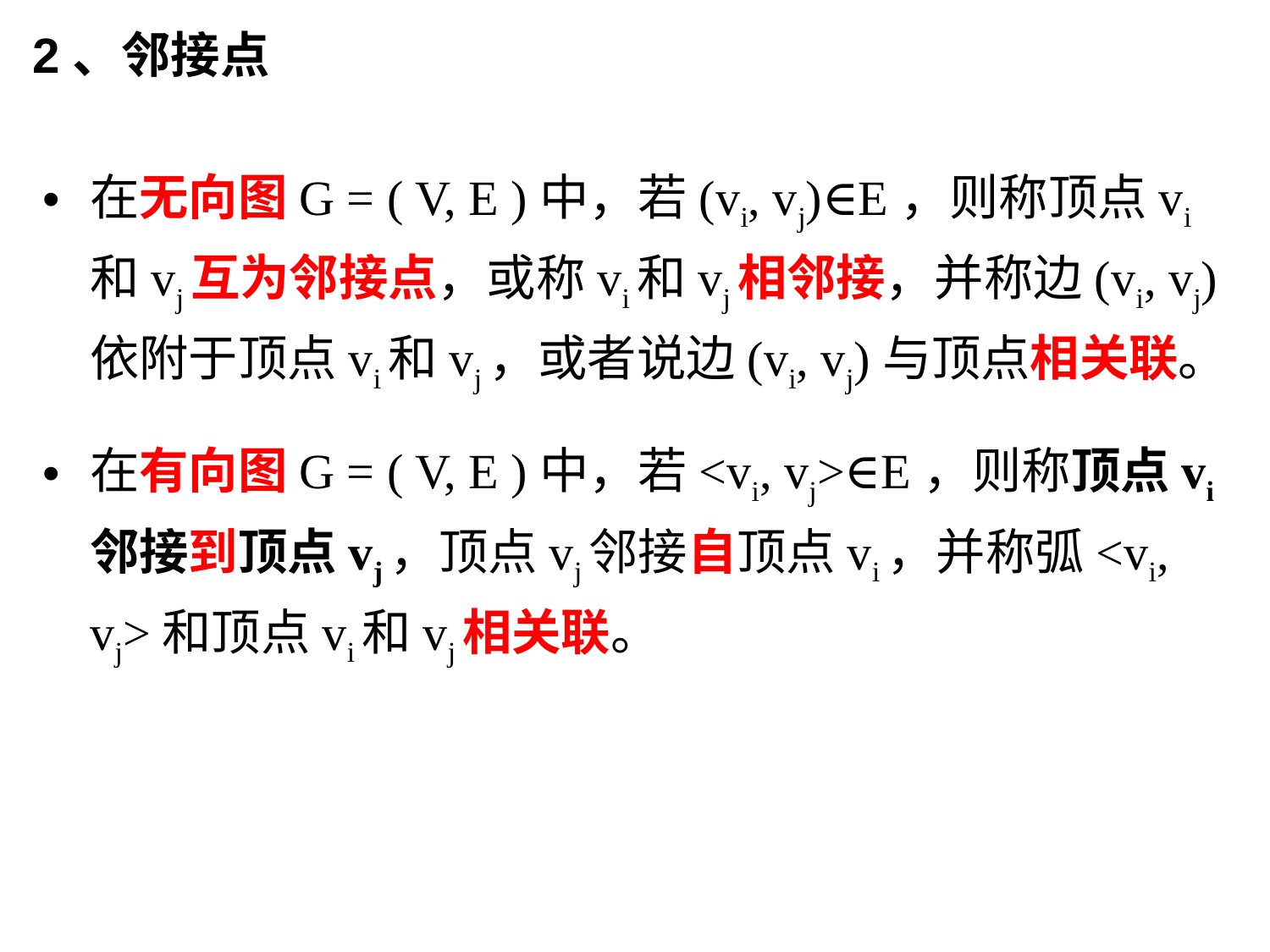

2、邻接点
在无向图G = ( V, E )中，若(vi, vj)∈E，则称顶点vi和vj互为邻接点，或称vi和vj相邻接，并称边(vi, vj)依附于顶点vi和vj，或者说边(vi, vj)与顶点相关联。
在有向图G = ( V, E )中，若<vi, vj>∈E，则称顶点vi邻接到顶点vj，顶点vj邻接自顶点vi，并称弧<vi, vj>和顶点vi和vj相关联。